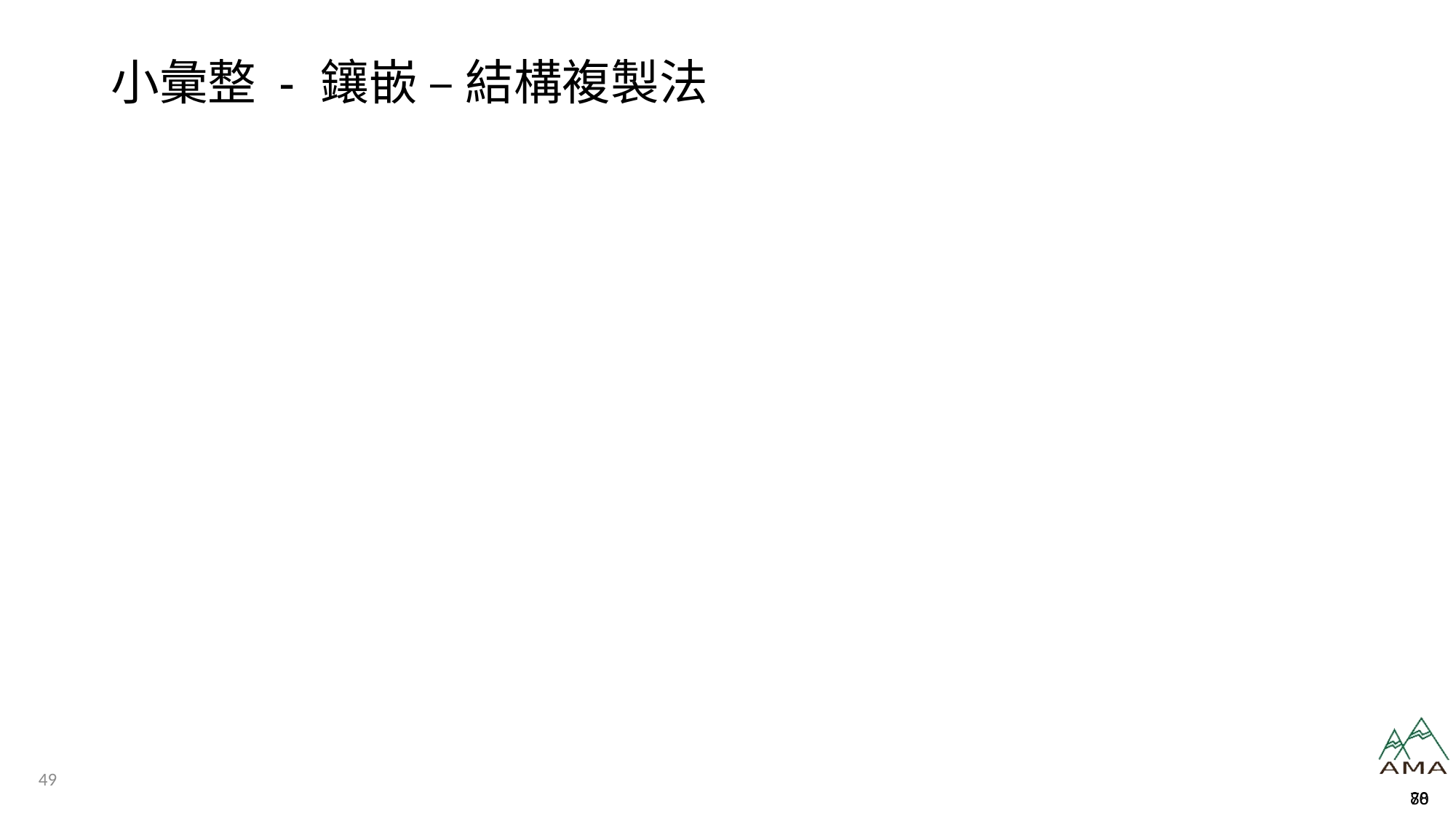

# 小彙整 - 鑲嵌 – 結構複製法
78
80